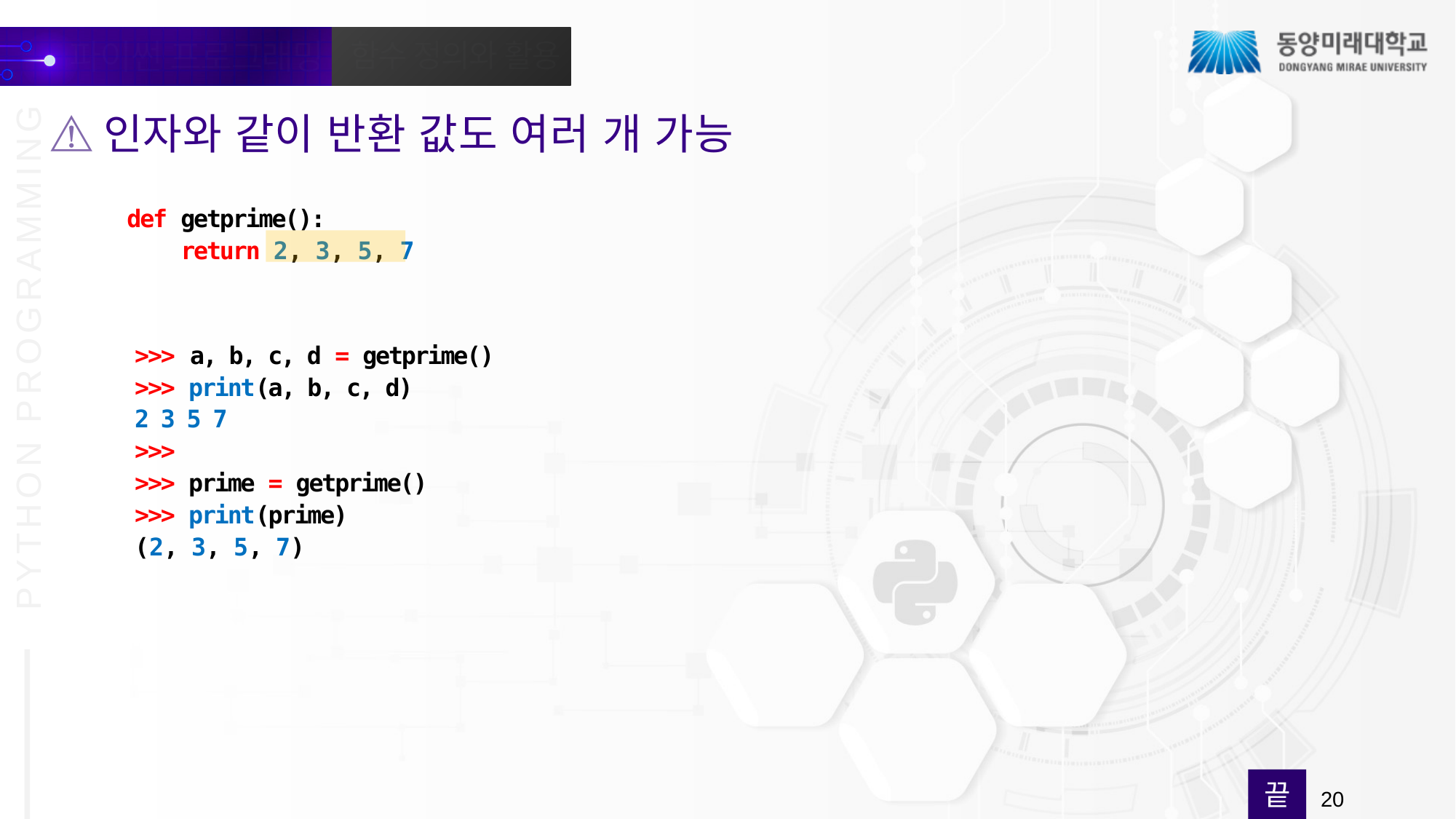

인자와 같이 반환 값도 여러 개 가능
def getprime():
    return 2, 3, 5, 7

>>> a, b, c, d = getprime()
>>> print(a, b, c, d)
2 3 5 7
>>>
>>> prime = getprime()
>>> print(prime)
(2, 3, 5, 7)

끝
20